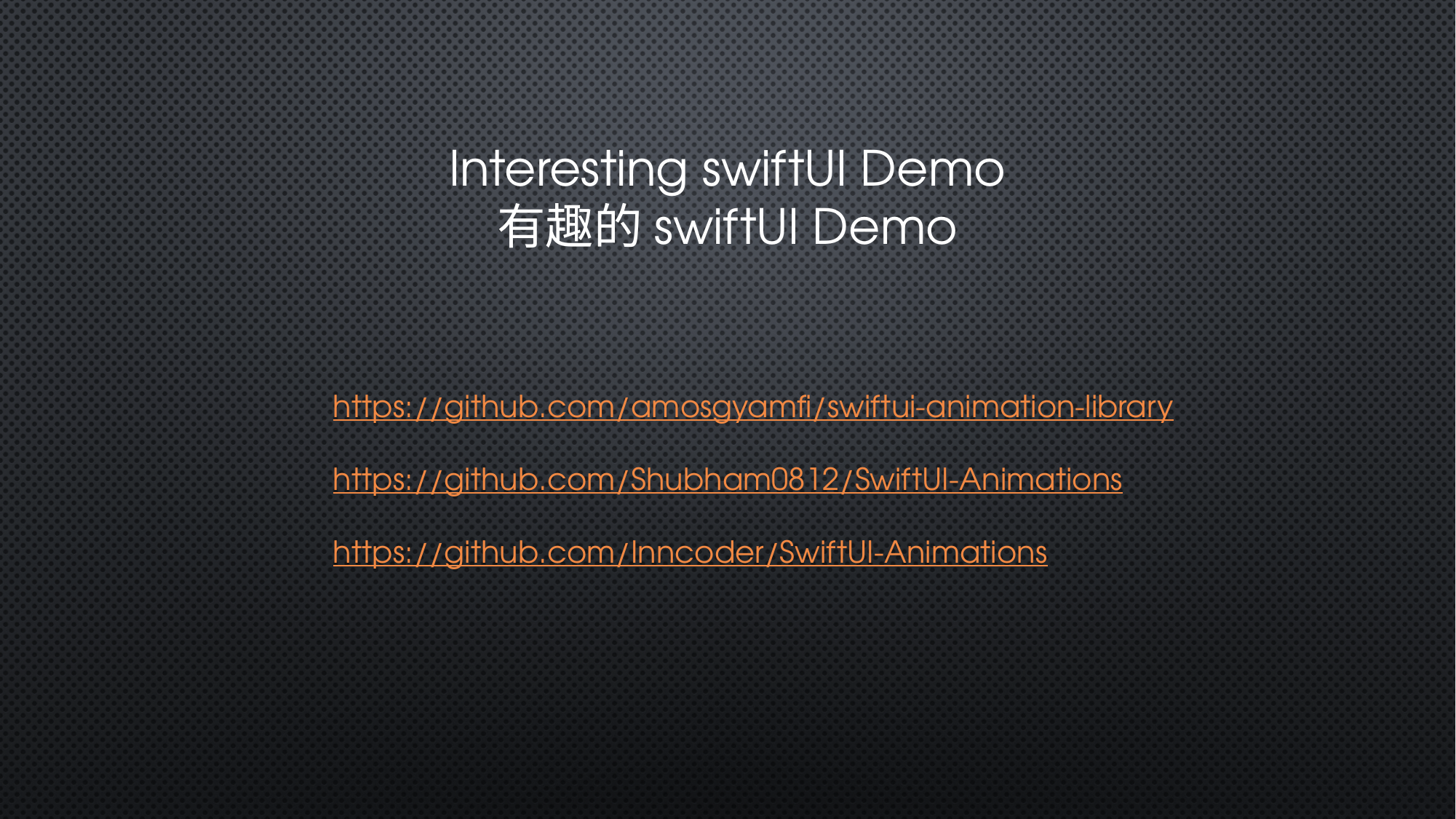

Interesting swiftUI Demo
有趣的swiftUI Demo

https://github.com/amosgyamfi/swiftui-animation-library

https://github.com/Shubham0812/SwiftUI-Animations

https://github.com/Inncoder/SwiftUI-Animations